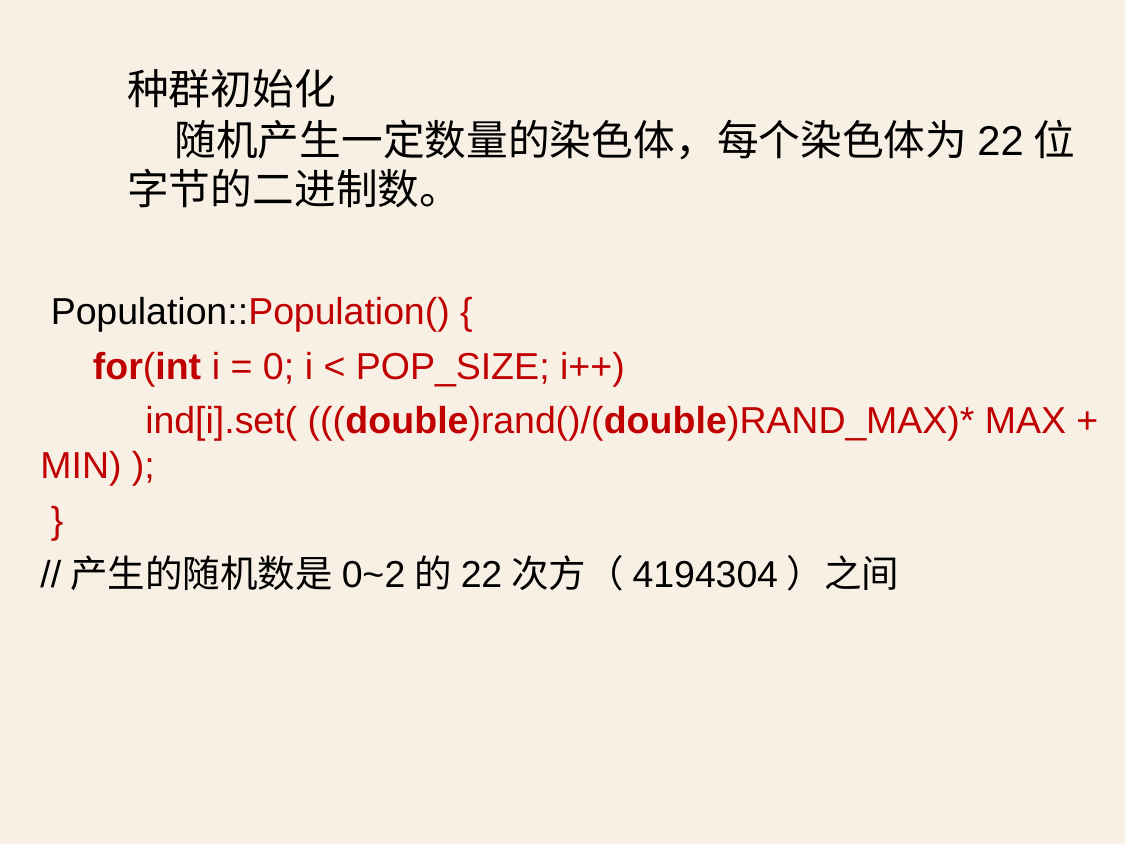

种群初始化
    随机产生一定数量的染色体，每个染色体为22位字节的二进制数。
 Population::Population() {
     for(int i = 0; i < POP_SIZE; i++)
          ind[i].set( (((double)rand()/(double)RAND_MAX)* MAX + MIN) );
 }
//产生的随机数是0~2的22次方（4194304）之间